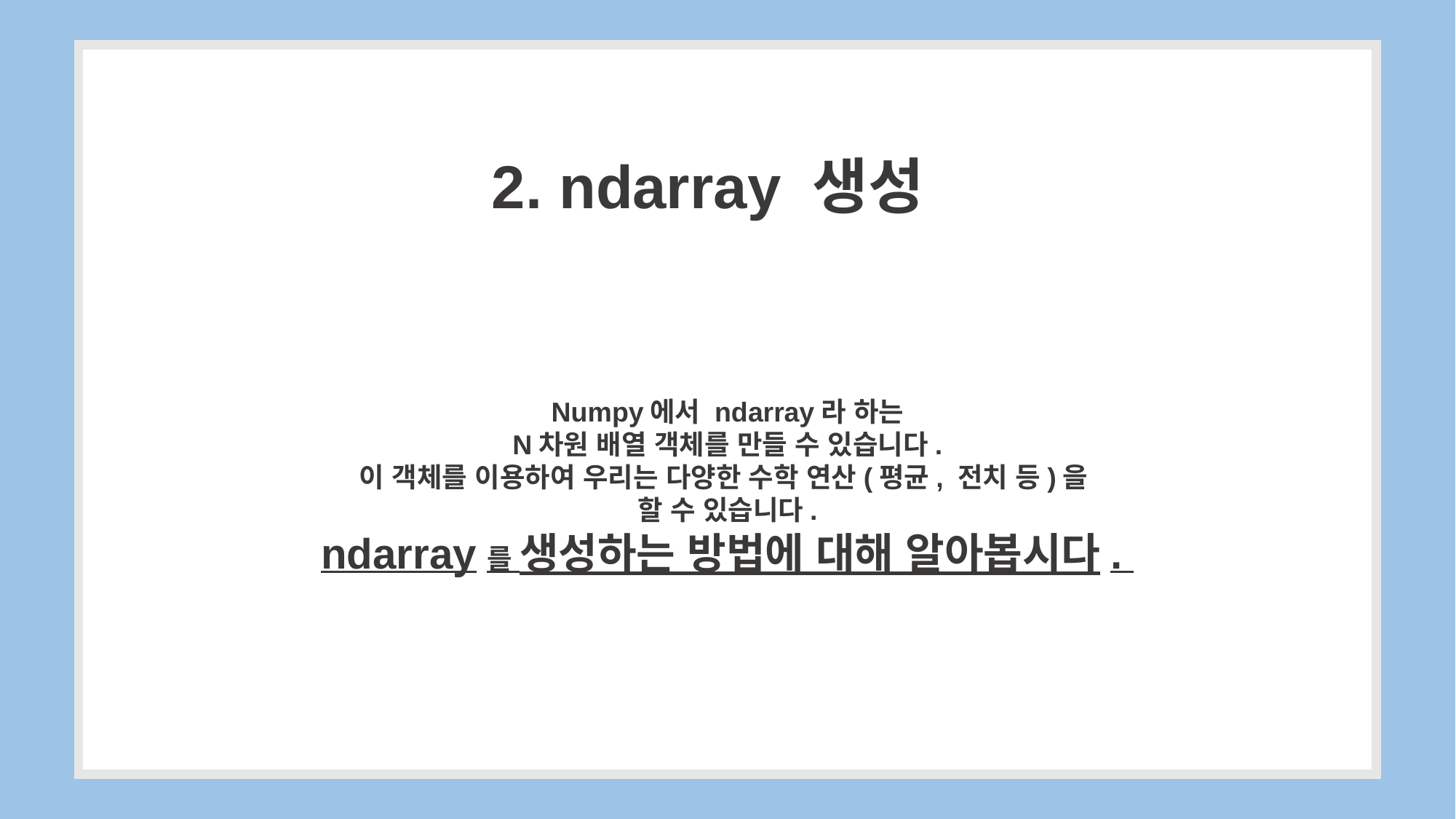

2. ndarray 생성
Numpy에서 ndarray라 하는
N차원 배열 객체를 만들 수 있습니다.
이 객체를 이용하여 우리는 다양한 수학 연산(평균, 전치 등)을
할 수 있습니다.
ndarray를 생성하는 방법에 대해 알아봅시다.